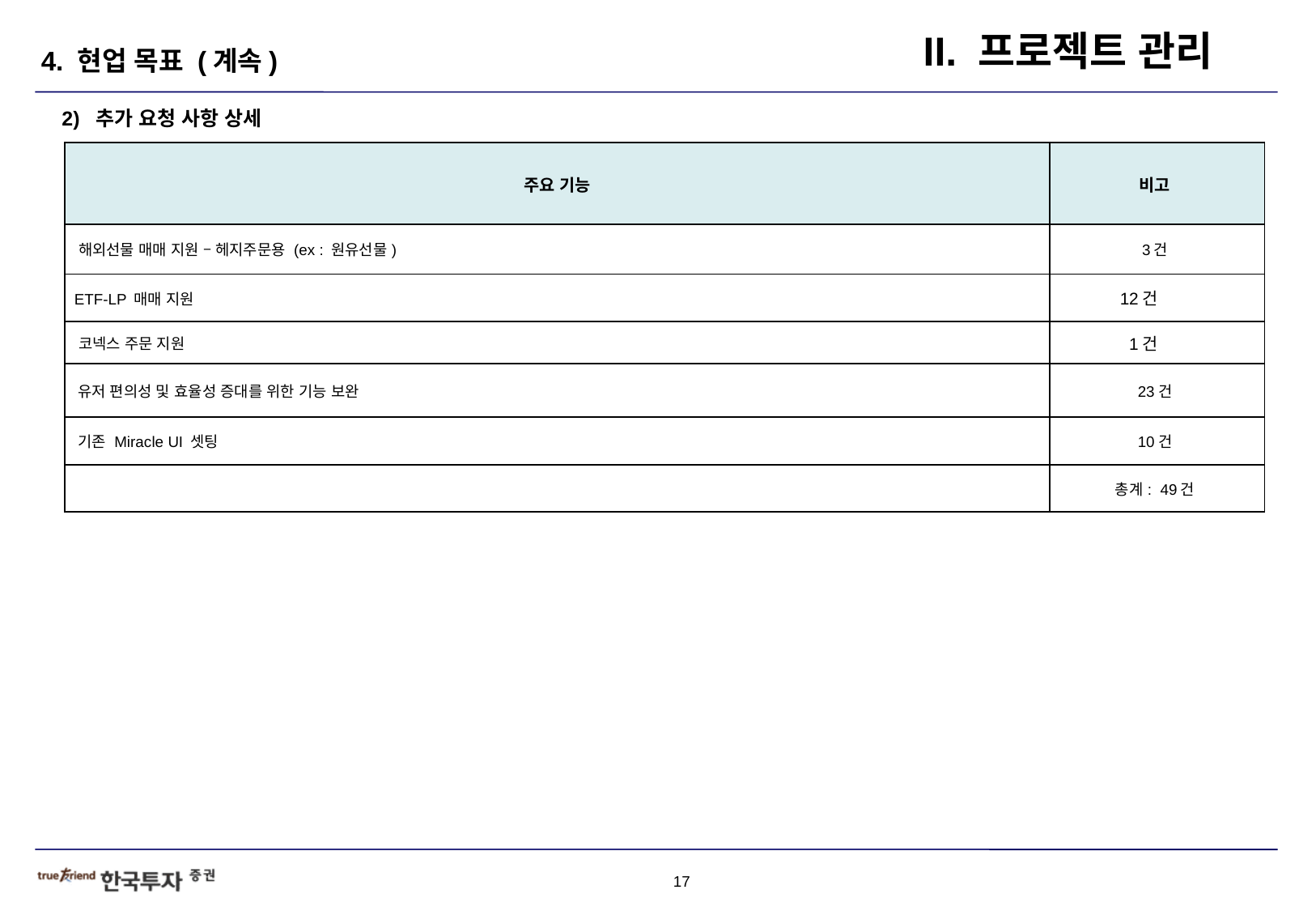

II. 프로젝트 관리
4. 현업 목표 (계속)
2)  추가 요청 사항 상세

| 주요 기능 | 비고 |
| --- | --- |
| 해외선물 매매 지원 – 헤지주문용 (ex : 원유선물) | 3건 |
| ETF-LP 매매 지원 | 12건 |
| 코넥스 주문 지원 | 1건 |
| 유저 편의성 및 효율성 증대를 위한 기능 보완 | 23건 |
| 기존 Miracle UI 셋팅 | 10건 |
|  | 총계: 49건 |